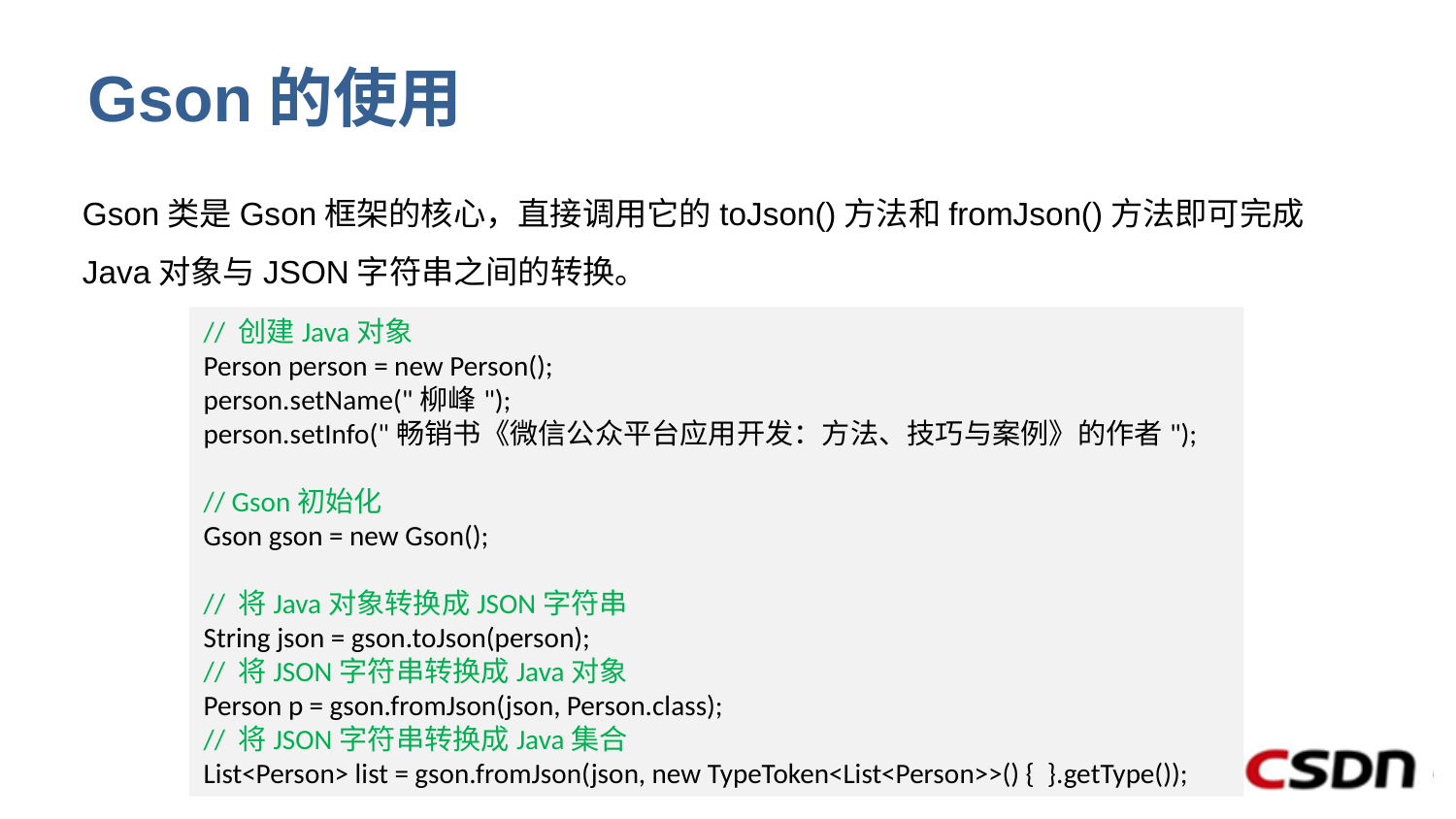

# Gson的使用
Gson类是Gson框架的核心，直接调用它的toJson()方法和fromJson()方法即可完成Java对象与JSON字符串之间的转换。
// 创建Java对象
Person person = new Person();
person.setName("柳峰");
person.setInfo("畅销书《微信公众平台应用开发：方法、技巧与案例》的作者");

// Gson初始化
Gson gson = new Gson();

// 将Java对象转换成JSON字符串
String json = gson.toJson(person);
// 将JSON字符串转换成Java对象
Person p = gson.fromJson(json, Person.class);
// 将JSON字符串转换成Java集合
List<Person> list = gson.fromJson(json, new TypeToken<List<Person>>() {  }.getType());